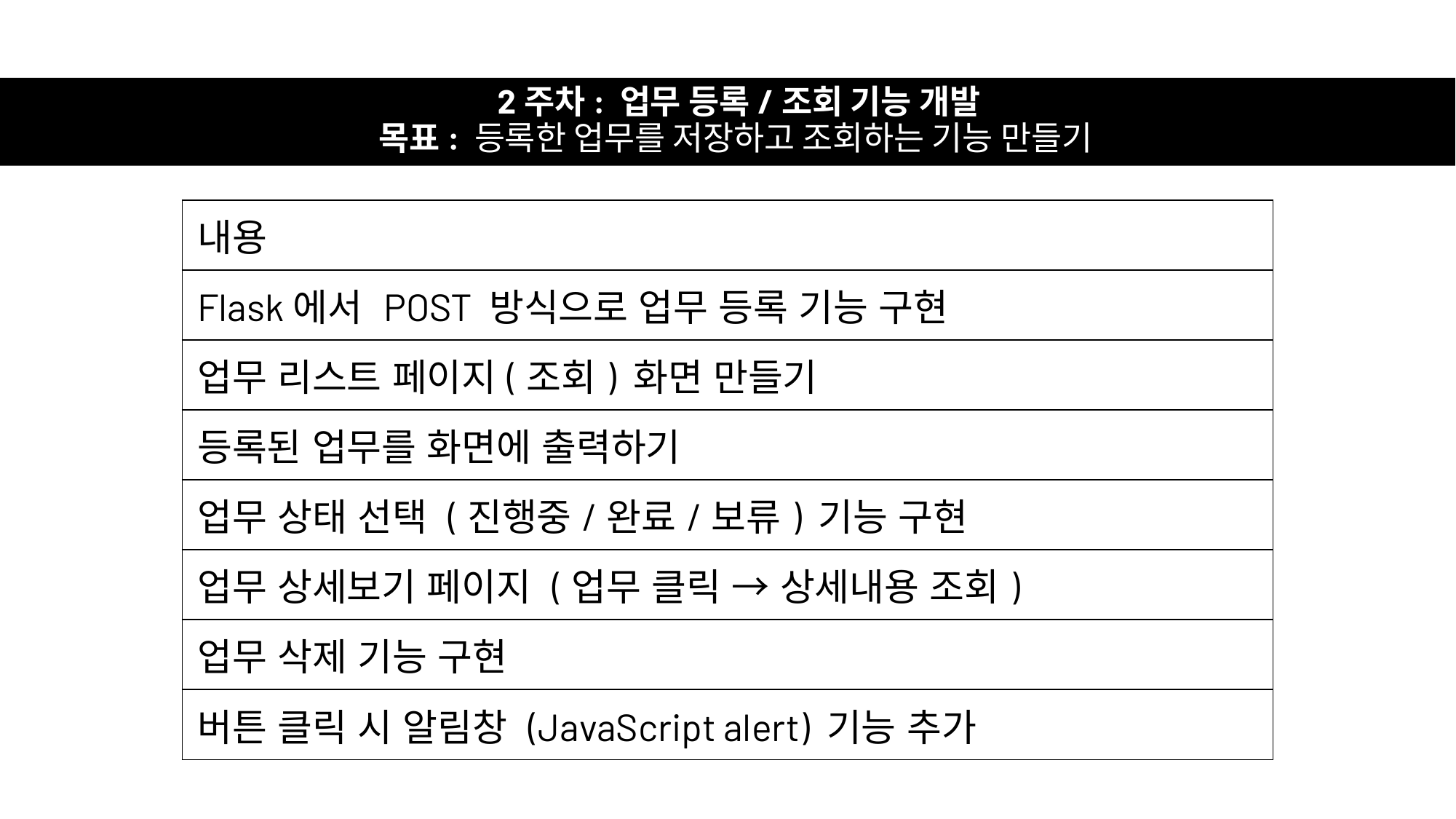

# 2주차: 업무 등록/조회 기능 개발
목표: 등록한 업무를 저장하고 조회하는 기능 만들기

| 내용 |
| --- |
| Flask에서 POST 방식으로 업무 등록 기능 구현 |
| 업무 리스트 페이지(조회) 화면 만들기 |
| 등록된 업무를 화면에 출력하기 |
| 업무 상태 선택 (진행중/완료/보류) 기능 구현 |
| 업무 상세보기 페이지 (업무 클릭 → 상세내용 조회) |
| 업무 삭제 기능 구현 |
| 버튼 클릭 시 알림창 (JavaScript alert) 기능 추가 |